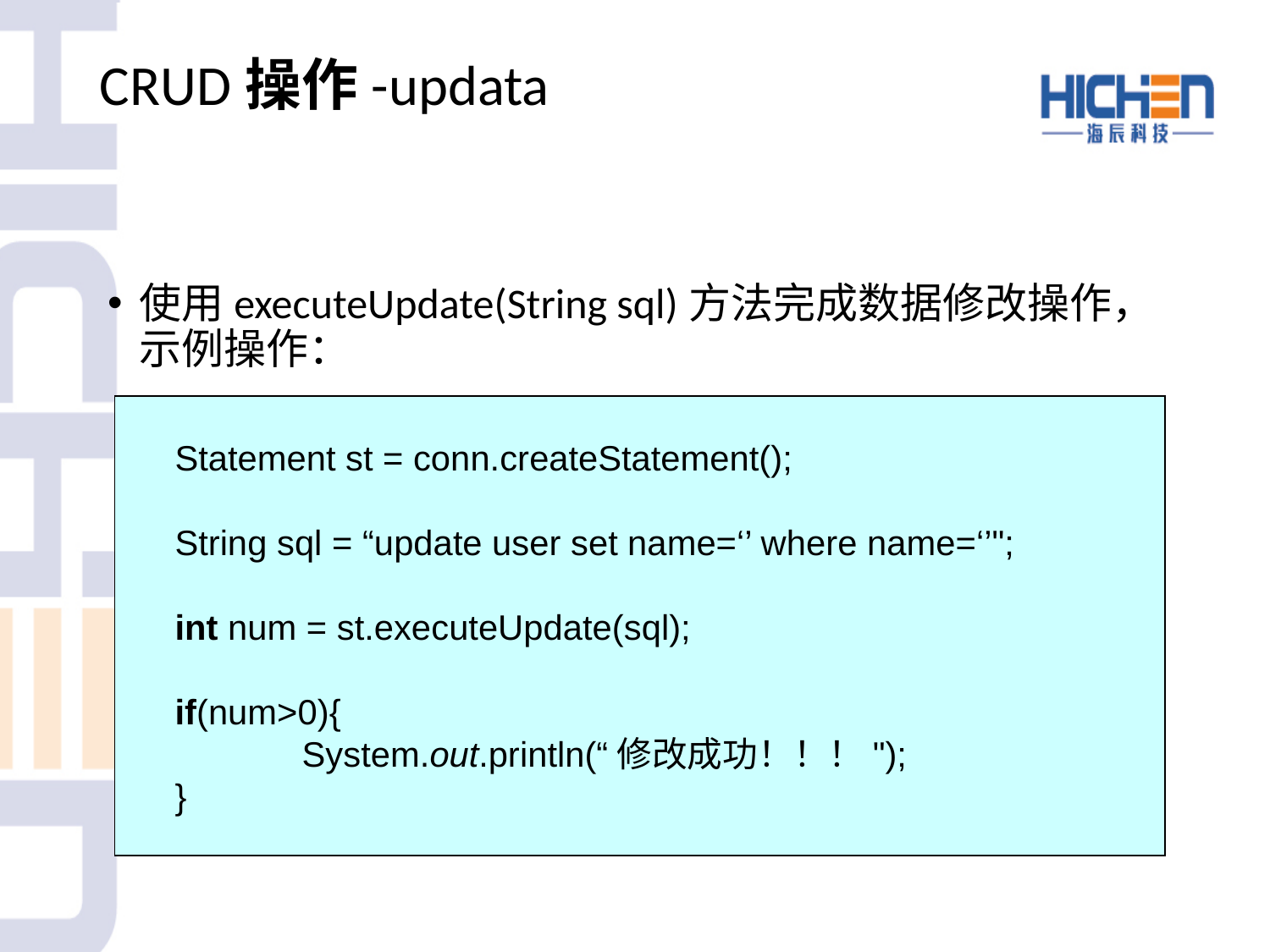

# CRUD操作-updata
使用executeUpdate(String sql)方法完成数据修改操作，示例操作：

	Statement st = conn.createStatement();

	String sql = “update user set name=‘’ where name=‘’";

	int num = st.executeUpdate(sql);

	if(num>0){
		System.out.println(“修改成功！！！");
	}